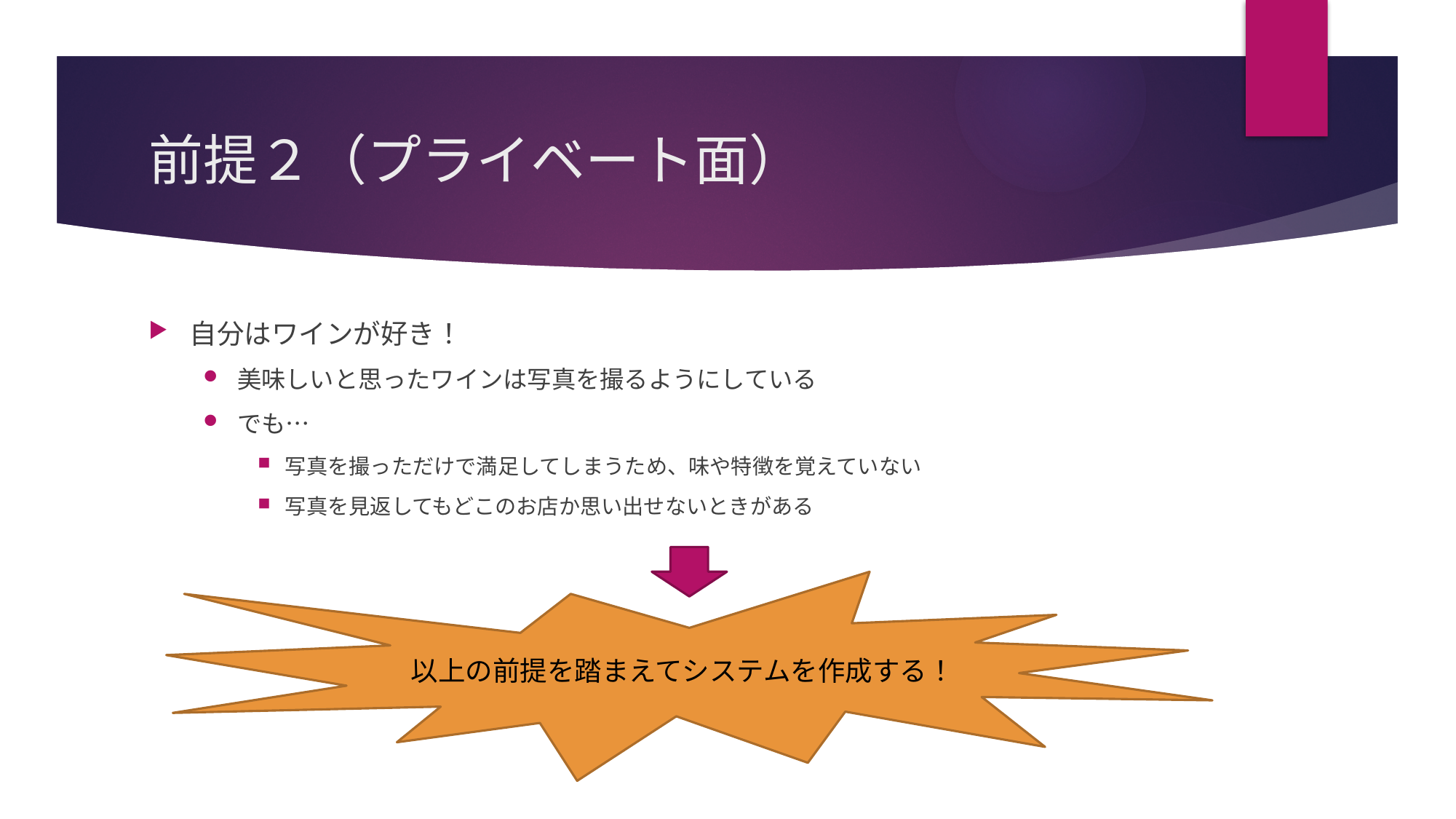

# 前提２（プライベート面）
自分はワインが好き！
美味しいと思ったワインは写真を撮るようにしている
でも…
写真を撮っただけで満足してしまうため、味や特徴を覚えていない
写真を見返してもどこのお店か思い出せないときがある

以上の前提を踏まえてシステムを作成する！